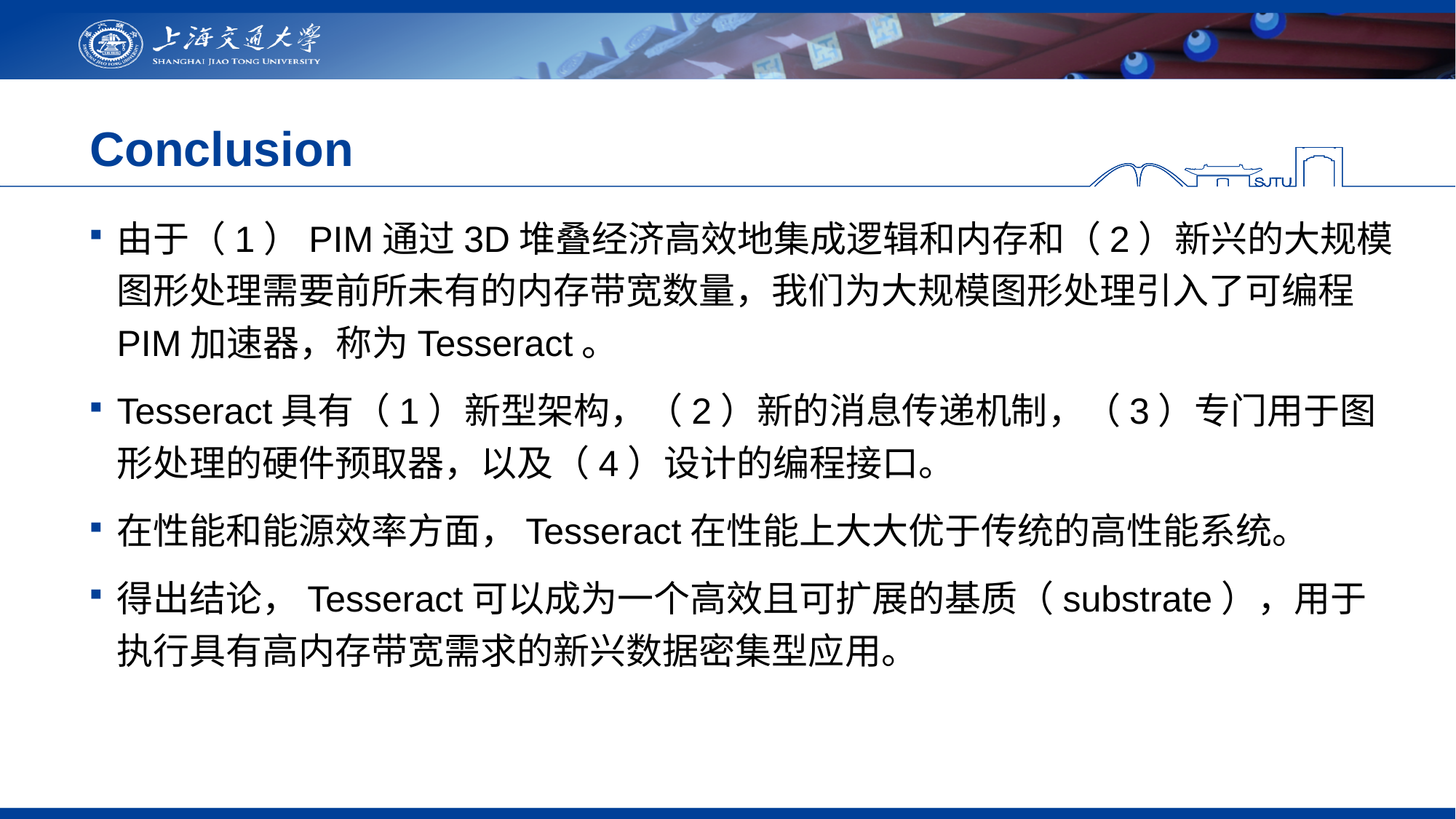

# Conclusion
由于（1）PIM通过3D堆叠经济高效地集成逻辑和内存和（2）新兴的大规模图形处理需要前所未有的内存带宽数量，我们为大规模图形处理引入了可编程PIM加速器，称为Tesseract。
Tesseract具有（1）新型架构，（2）新的消息传递机制，（3）专门用于图形处理的硬件预取器，以及（4）设计的编程接口。
在性能和能源效率方面，Tesseract在性能上大大优于传统的高性能系统。
得出结论，Tesseract可以成为一个高效且可扩展的基质（substrate），用于执行具有高内存带宽需求的新兴数据密集型应用。